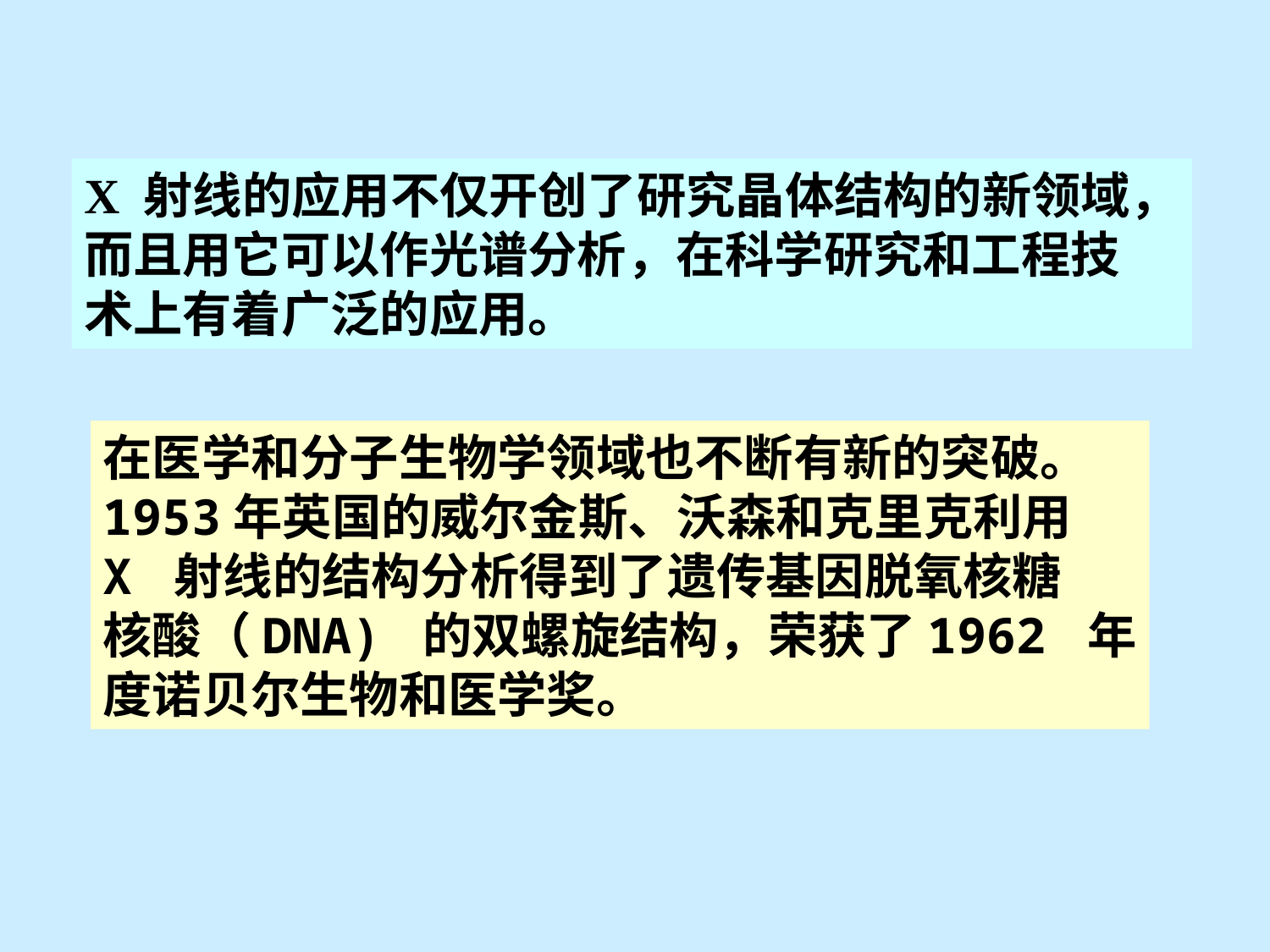

X 射线的应用不仅开创了研究晶体结构的新领域，
而且用它可以作光谱分析，在科学研究和工程技
术上有着广泛的应用。
在医学和分子生物学领域也不断有新的突破。
1953年英国的威尔金斯、沃森和克里克利用
X 射线的结构分析得到了遗传基因脱氧核糖
核酸（DNA) 的双螺旋结构，荣获了1962 年
度诺贝尔生物和医学奖。